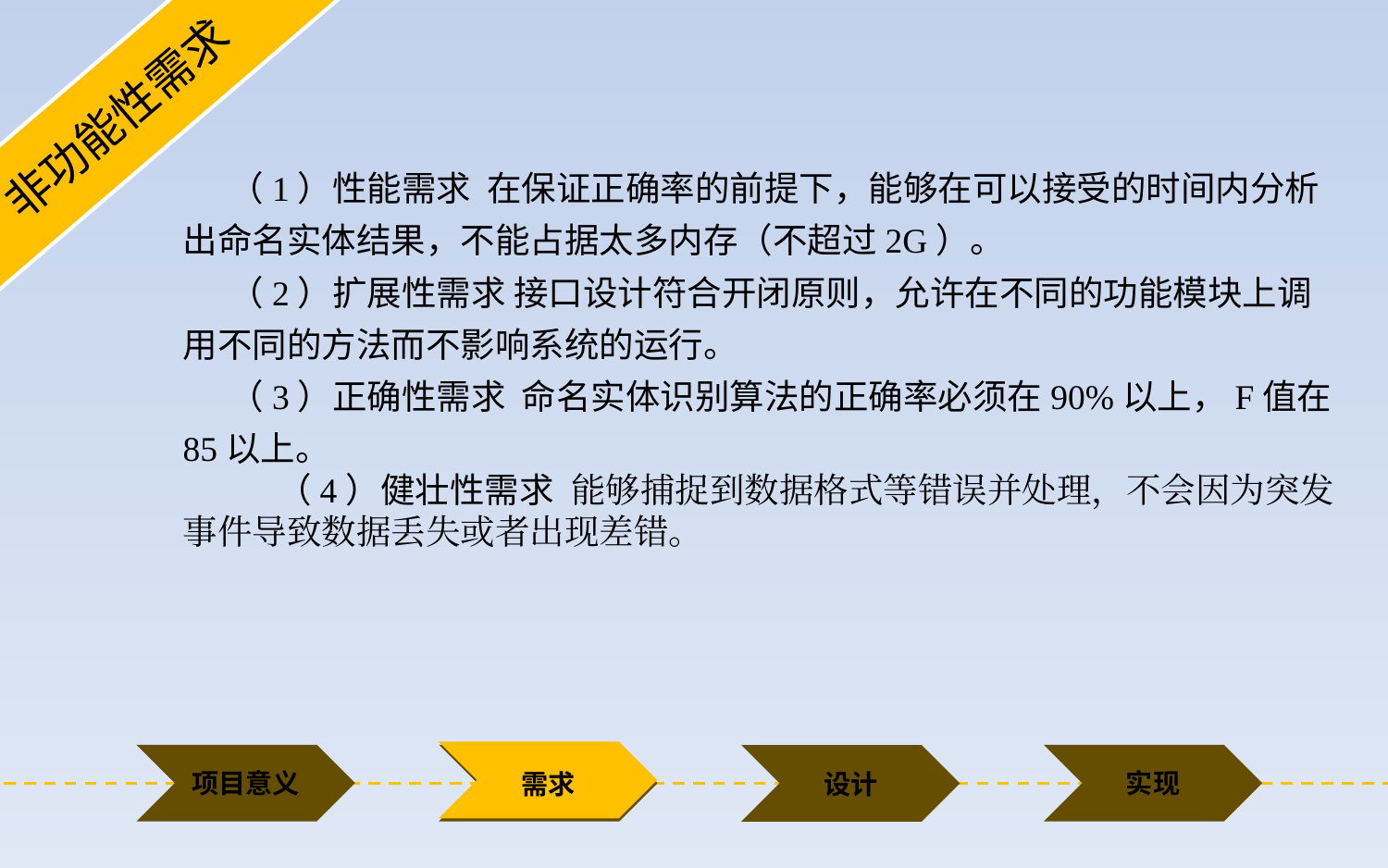

非功能性需求
（1）性能需求  在保证正确率的前提下，能够在可以接受的时间内分析出命名实体结果，不能占据太多内存（不超过2G）。
（2）扩展性需求 接口设计符合开闭原则，允许在不同的功能模块上调用不同的方法而不影响系统的运行。
（3）正确性需求  命名实体识别算法的正确率必须在90%以上，F值在85以上。
     （4）健壮性需求  能够捕捉到数据格式等错误并处理，不会因为突发事件导致数据丢失或者出现差错。

项目意义

实现
需求
设计